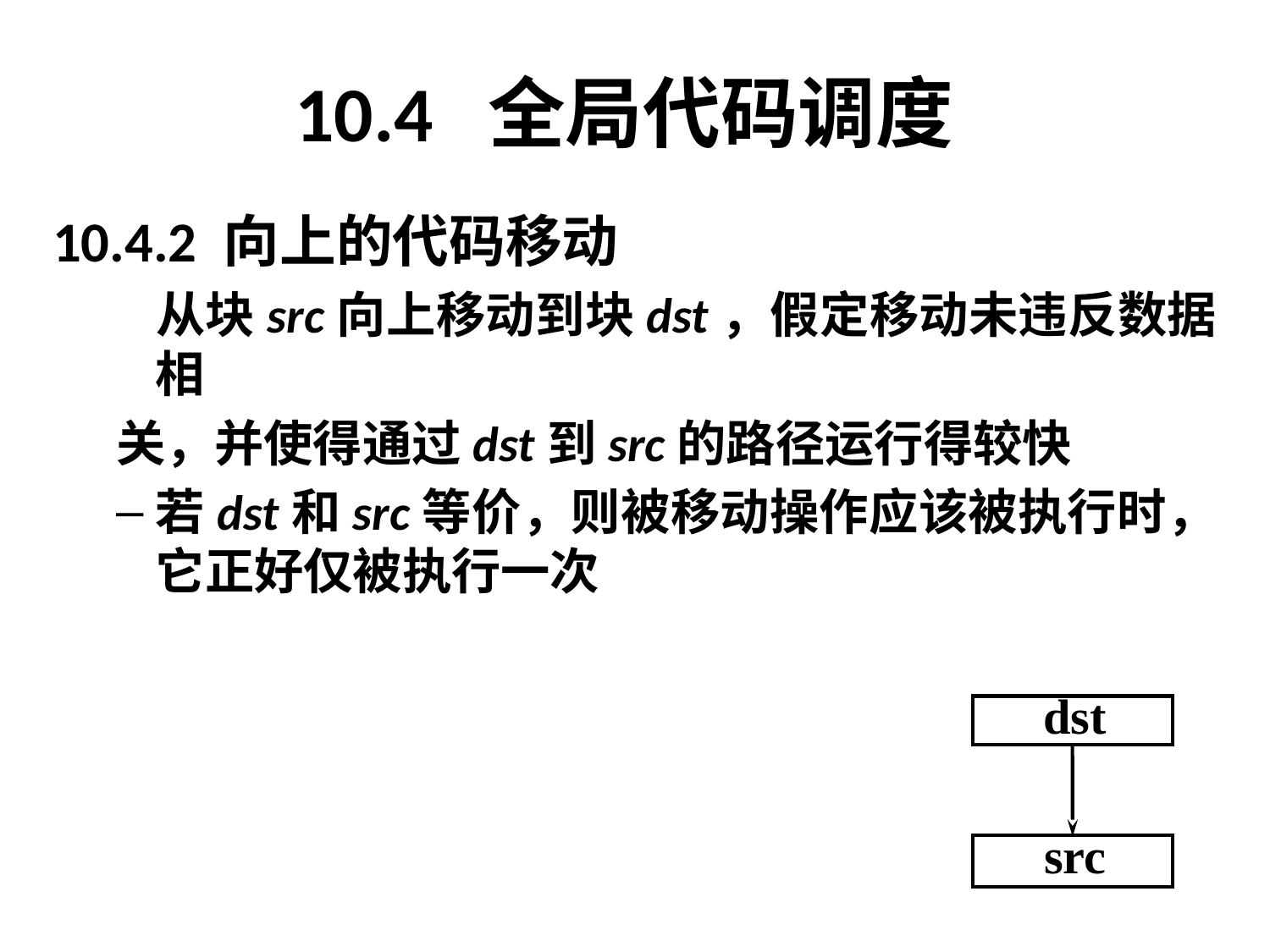

# 10.4  全局代码调度
10.4.2 向上的代码移动
	从块src向上移动到块dst，假定移动未违反数据相
关，并使得通过dst到src的路径运行得较快
若dst和src等价，则被移动操作应该被执行时，它正好仅被执行一次
dst

src